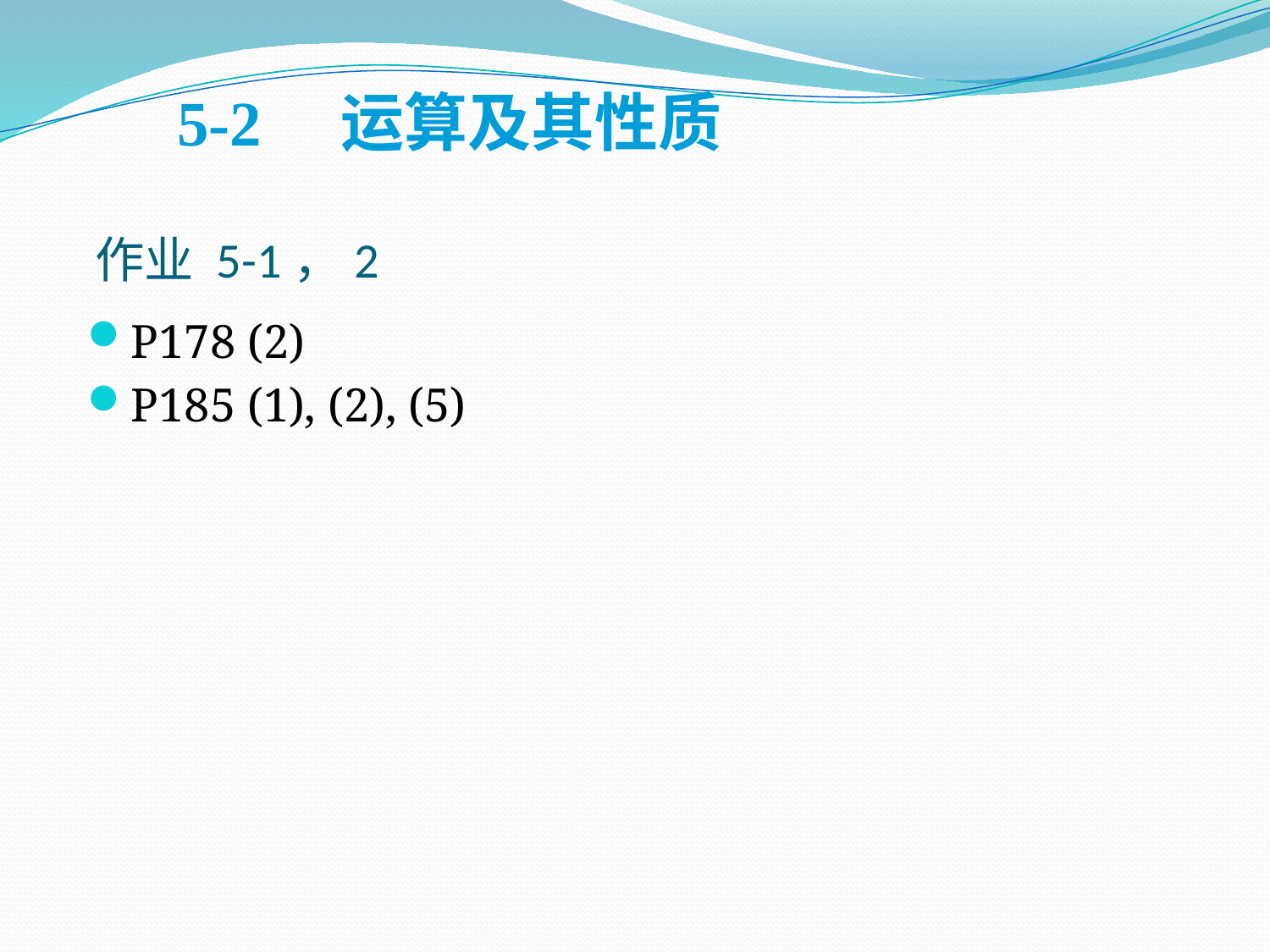

5-2　运算及其性质
作业 5-1，2
P178 (2)
P185 (1), (2), (5)